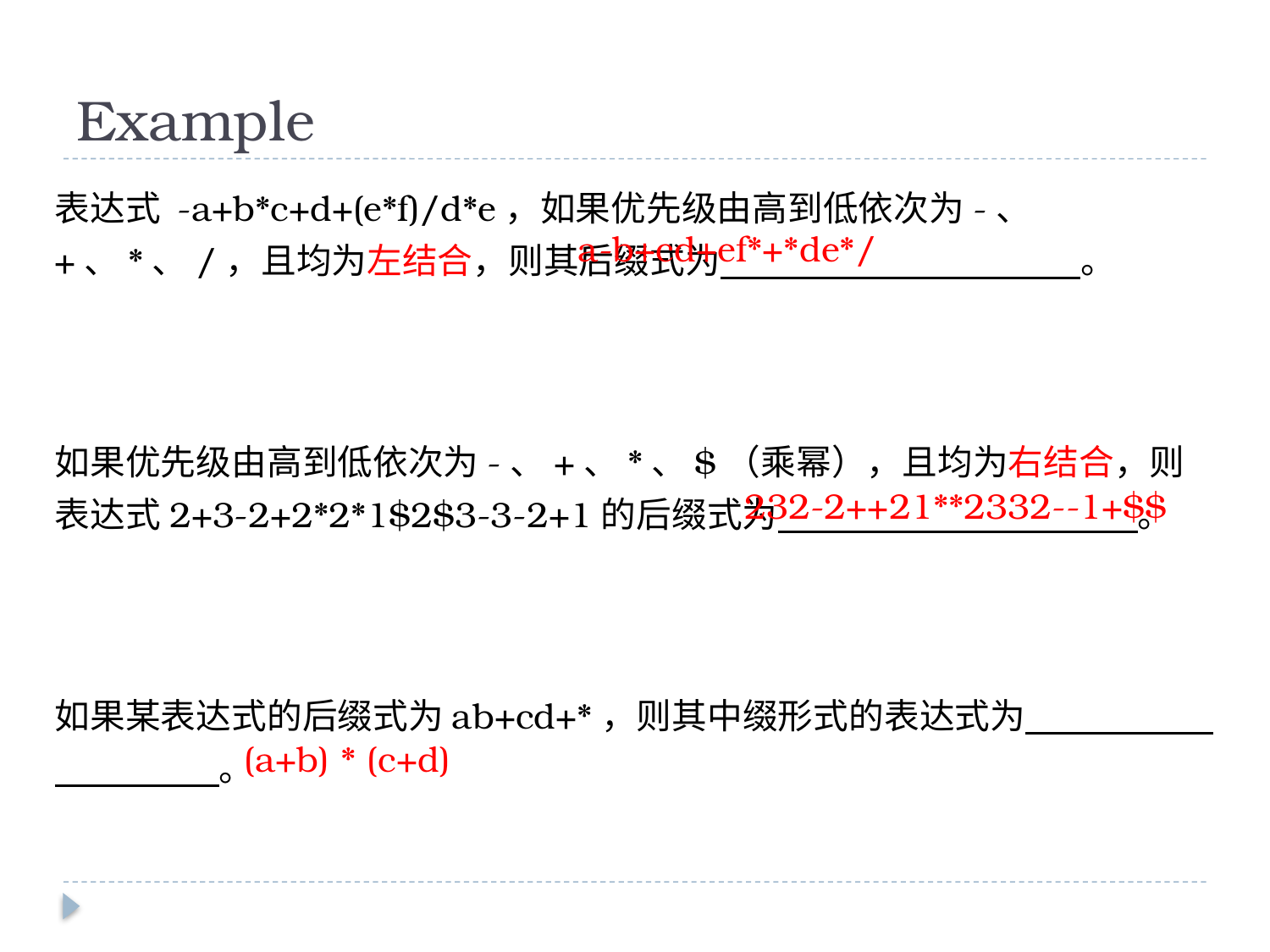

# Example
表达式 -a+b*c+d+(e*f)/d*e，如果优先级由高到低依次为-、+、*、/，且均为左结合，则其后缀式为                                              。
a-b+cd+ef*+*de*/
如果优先级由高到低依次为-、+、*、$（乘幂），且均为右结合，则表达式2+3-2+2*2*1$2$3-3-2+1的后缀式为                                              。
232-2++21**2332--1+$$
如果某表达式的后缀式为ab+cd+*，则其中缀形式的表达式为                                              。
(a+b) * (c+d)
31